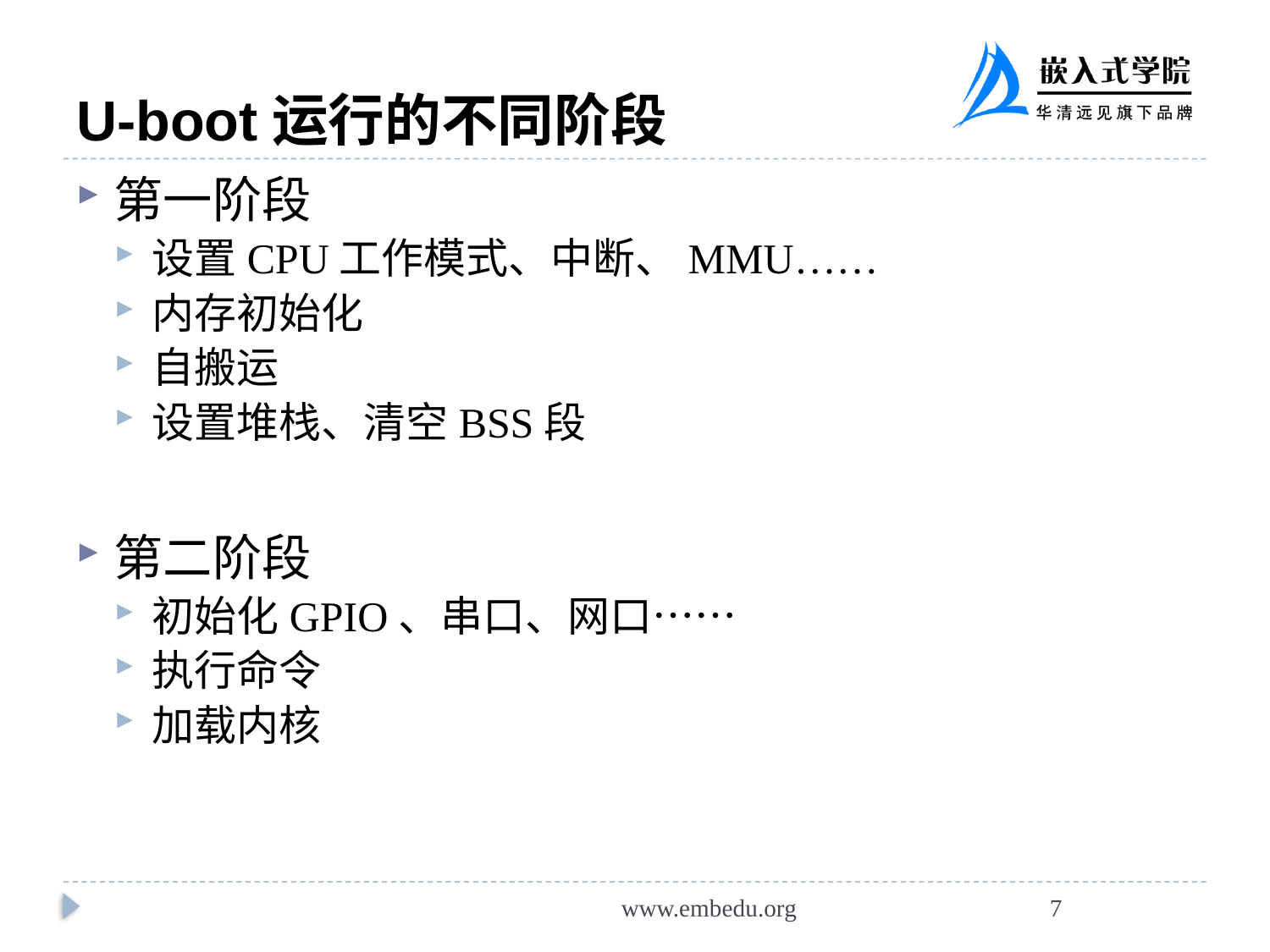

# U-boot运行的不同阶段
第一阶段
设置CPU工作模式、中断、MMU……
内存初始化
自搬运
设置堆栈、清空BSS段

第二阶段
初始化GPIO、串口、网口……
执行命令
加载内核

www.embedu.org
7